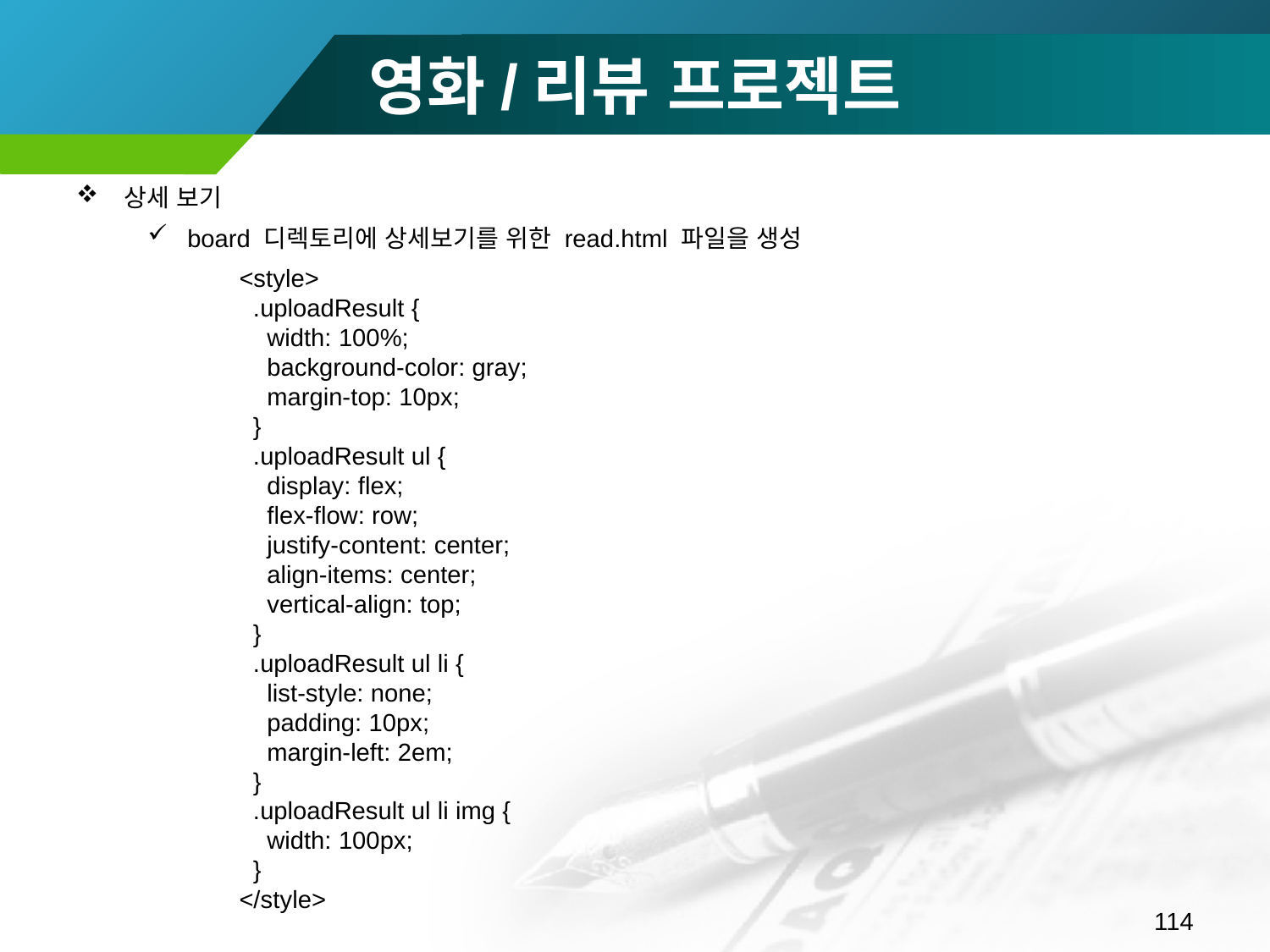

# 영화/리뷰 프로젝트
상세 보기
board 디렉토리에 상세보기를 위한 read.html 파일을 생성
    <style>
      .uploadResult {
        width: 100%;
        background-color: gray;
        margin-top: 10px;
      }
      .uploadResult ul {
        display: flex;
        flex-flow: row;
        justify-content: center;
        align-items: center;
        vertical-align: top;
      }
      .uploadResult ul li {
        list-style: none;
        padding: 10px;
        margin-left: 2em;
      }
      .uploadResult ul li img {
        width: 100px;
      }
    </style>
114